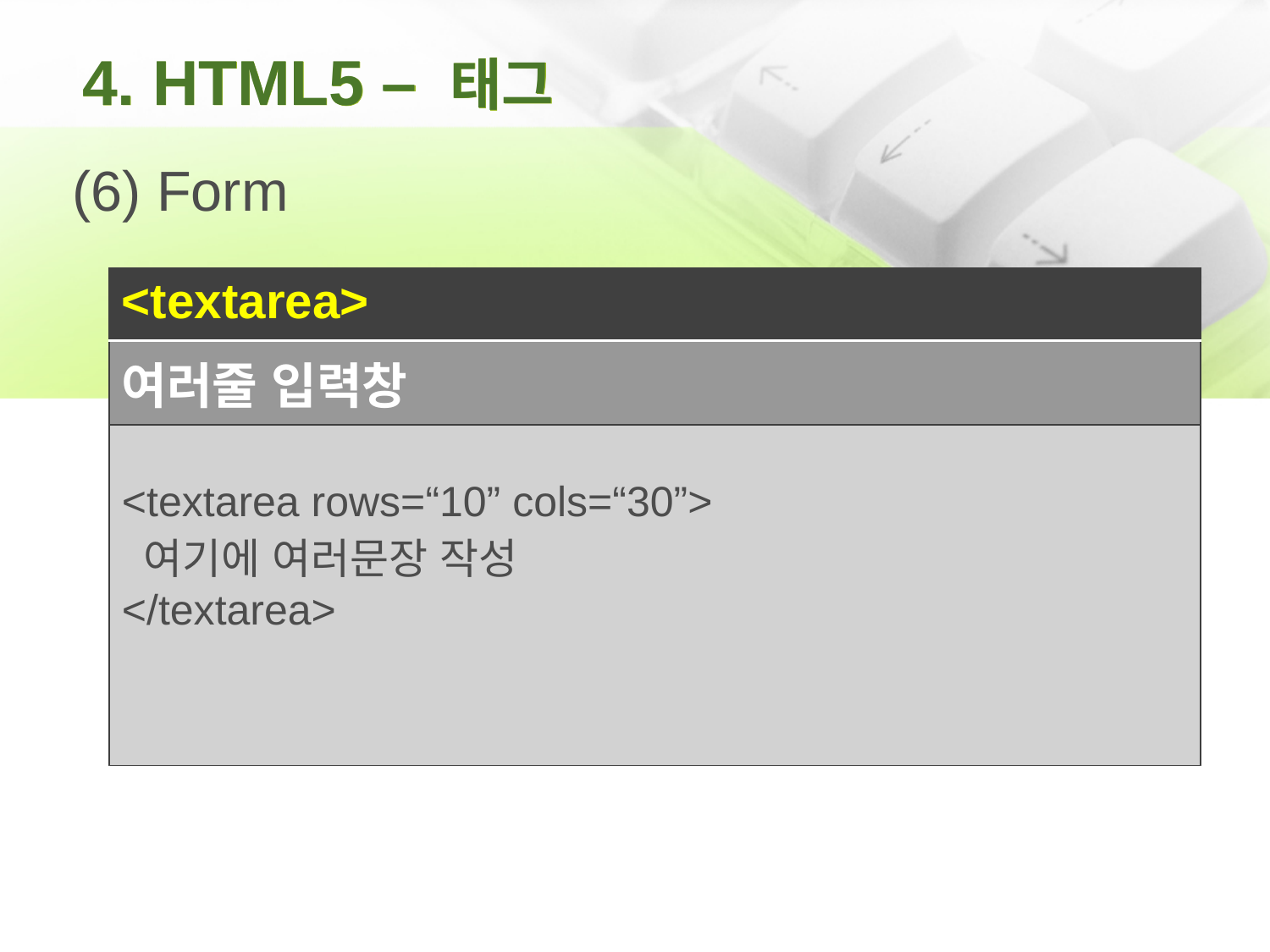

# 4. HTML5 – 태그
(6) Form

| <textarea> |
| --- |
| 여러줄 입력창 |
| <textarea rows=“10” cols=“30”> 여기에 여러문장 작성 </textarea> |